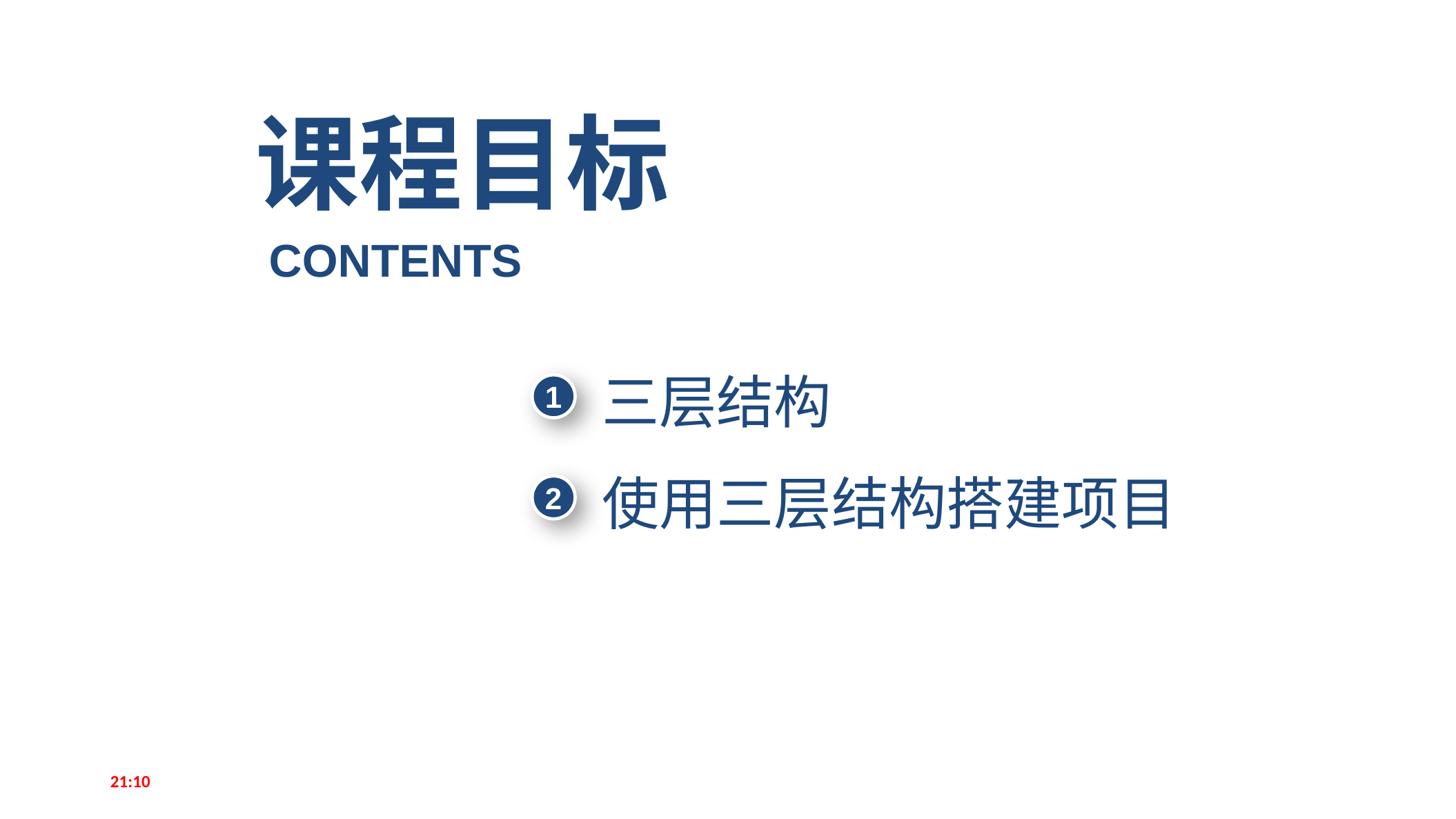

课程目标
CONTENTS
三层结构
1
使用三层结构搭建项目
2
21:10